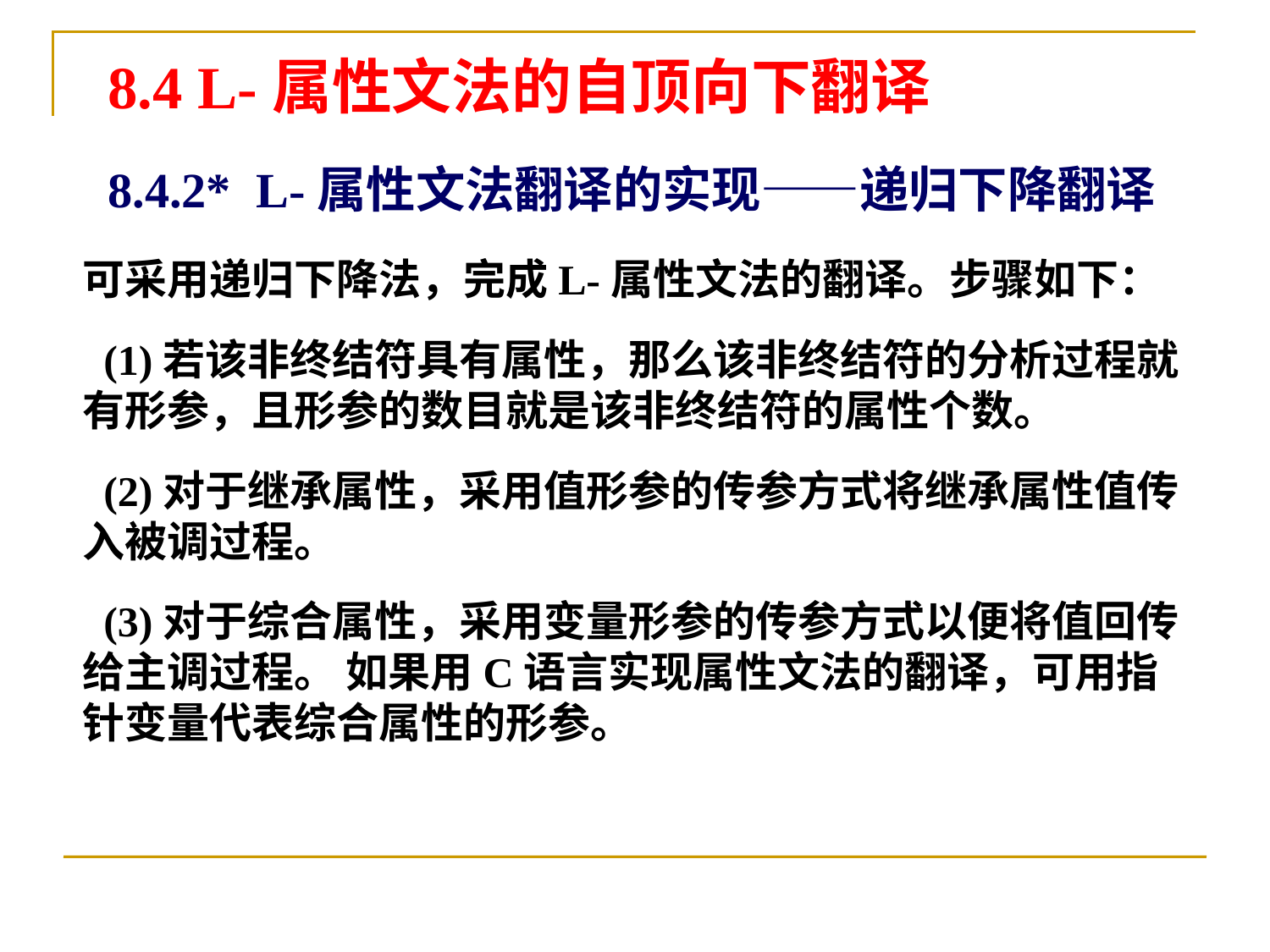

8.4 L-属性文法的自顶向下翻译
# 8.4.2*  L-属性文法翻译的实现——递归下降翻译
可采用递归下降法，完成L-属性文法的翻译。步骤如下：
  (1)若该非终结符具有属性，那么该非终结符的分析过程就有形参，且形参的数目就是该非终结符的属性个数。
  (2)对于继承属性，采用值形参的传参方式将继承属性值传入被调过程。
  (3)对于综合属性，采用变量形参的传参方式以便将值回传给主调过程。 如果用C语言实现属性文法的翻译，可用指针变量代表综合属性的形参。
55